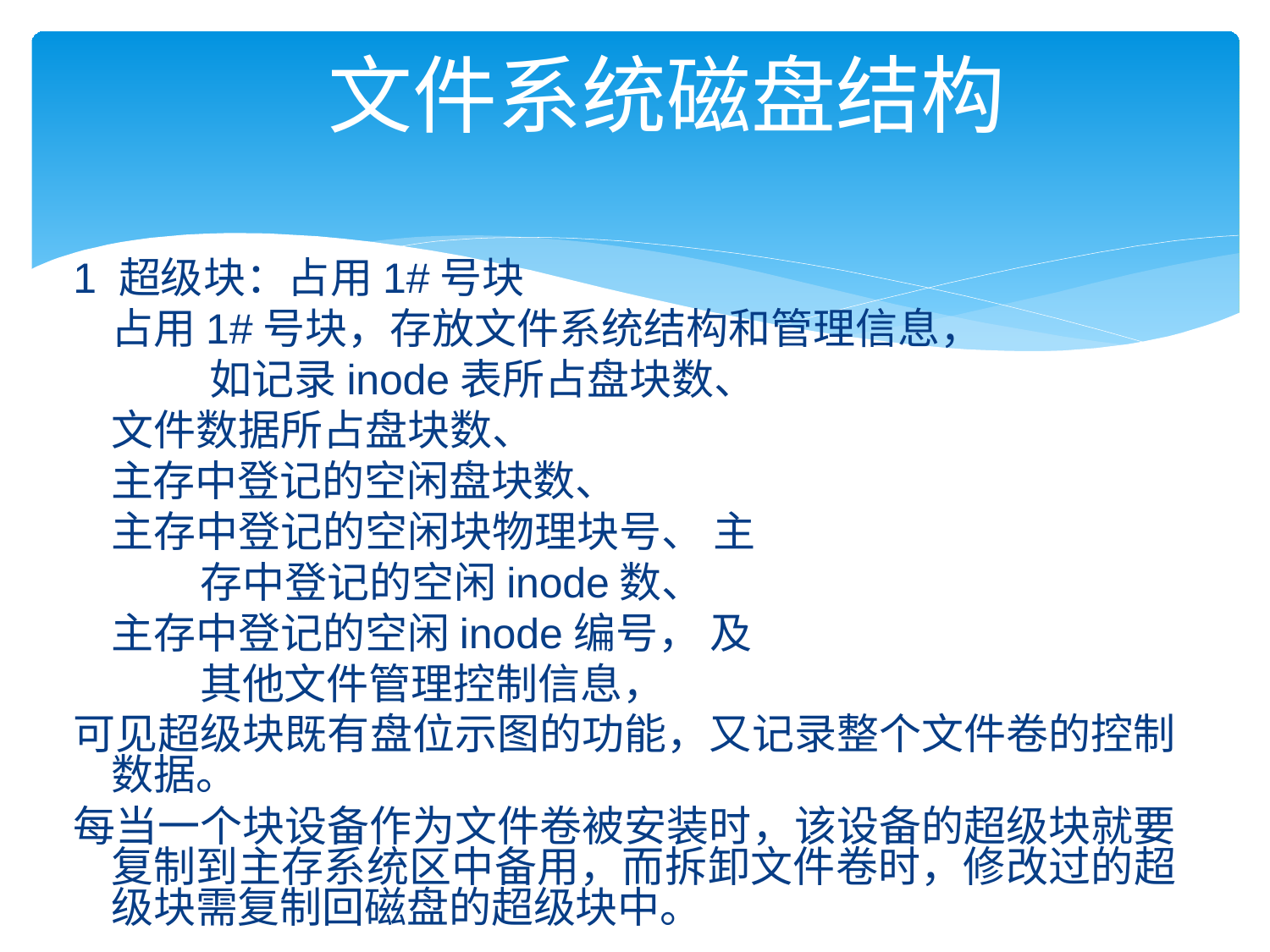

# 文件系统磁盘结构
1 超级块：占用1#号块
占用1#号块，存放文件系统结构和管理信息， 如记录inode表所占盘块数、
文件数据所占盘块数、
主存中登记的空闲盘块数、
主存中登记的空闲块物理块号、 主存中登记的空闲inode数、
主存中登记的空闲inode编号， 及其他文件管理控制信息，
可见超级块既有盘位示图的功能，又记录整个文件卷的控制 数据。
每当一个块设备作为文件卷被安装时，该设备的超级块就要 复制到主存系统区中备用，而拆卸文件卷时，修改过的超 级块需复制回磁盘的超级块中。